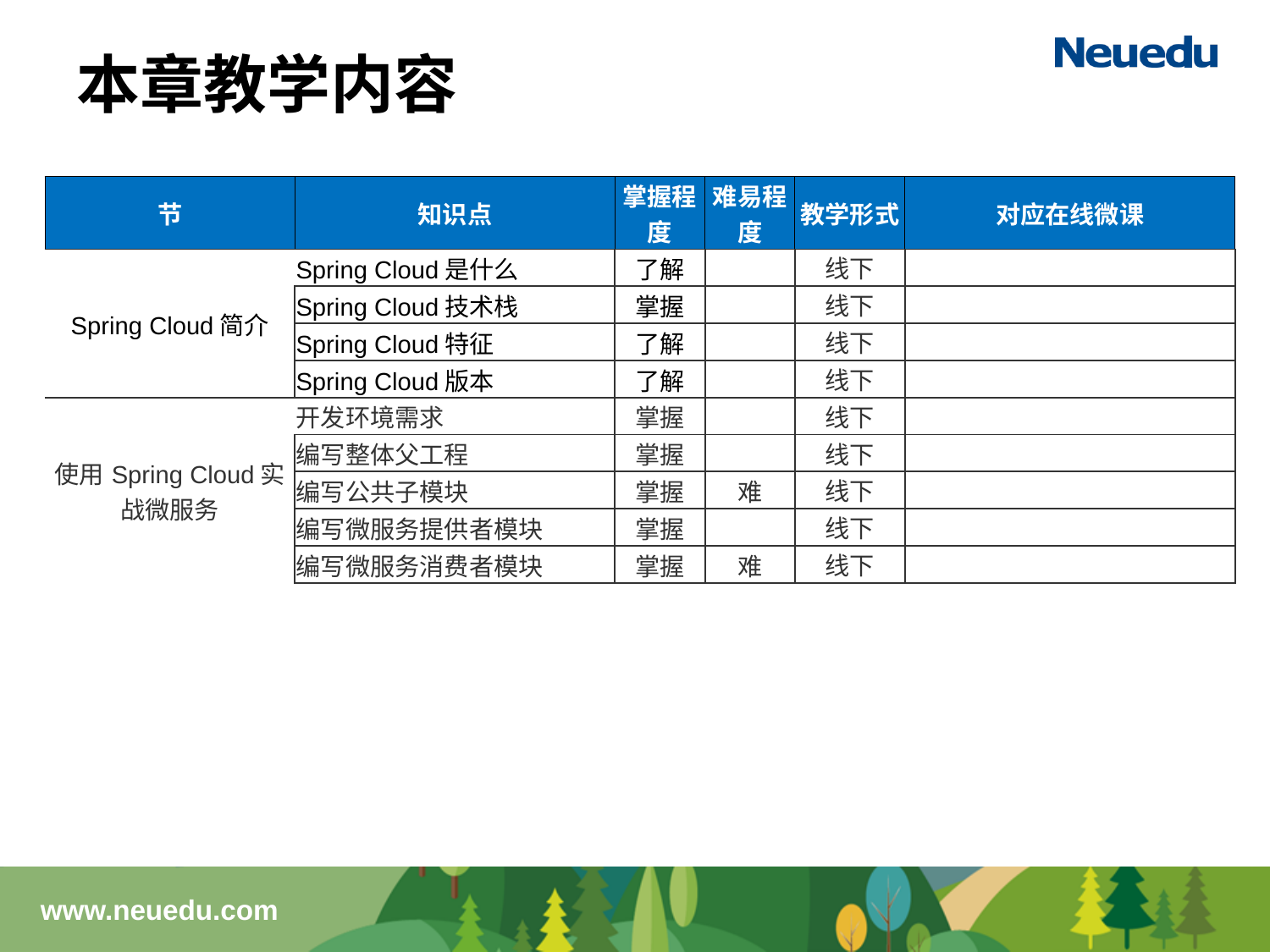

# 本章教学内容

| 节 | 知识点 | 掌握程度 | 难易程度 | 教学形式 | 对应在线微课 |
| --- | --- | --- | --- | --- | --- |
| Spring Cloud简介 | Spring Cloud是什么 | 了解 |  | 线下 |  |
|  | Spring Cloud技术栈 | 掌握 |  | 线下 |  |
|  | Spring Cloud特征 | 了解 |  | 线下 |  |
|  | Spring Cloud版本 | 了解 |  | 线下 |  |
| 使用Spring Cloud实战微服务 | 开发环境需求 | 掌握 |  | 线下 |  |
|  | 编写整体父工程 | 掌握 |  | 线下 |  |
|  | 编写公共子模块 | 掌握 | 难 | 线下 |  |
|  | 编写微服务提供者模块 | 掌握 |  | 线下 |  |
|  | 编写微服务消费者模块 | 掌握 | 难 | 线下 |  |